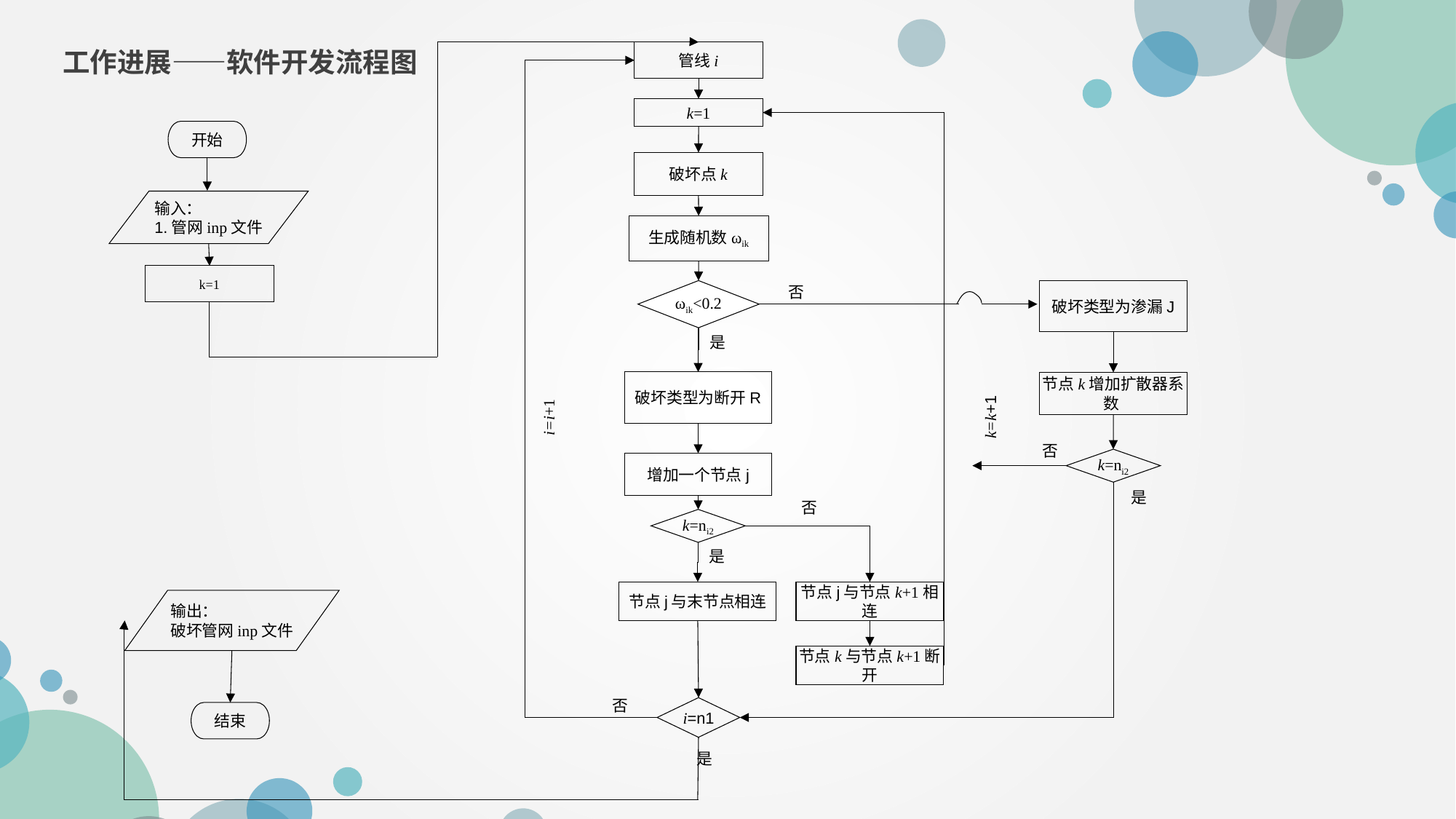

工作进展——软件开发流程图
管线i
k=1
开始
破坏点k
输入：
1.管网inp文件
生成随机数ωik
k=1
否
ωik<0.2
破坏类型为渗漏J

是
破坏类型为断开R
节点k增加扩散器系数
k=k+1
i=i+1
否
k=ni2
增加一个节点j
是
否
k=ni2
是
节点j与末节点相连
节点j与节点k+1相连
输出：
破坏管网inp文件
节点k与节点k+1断开
否
i=n1
结束
是